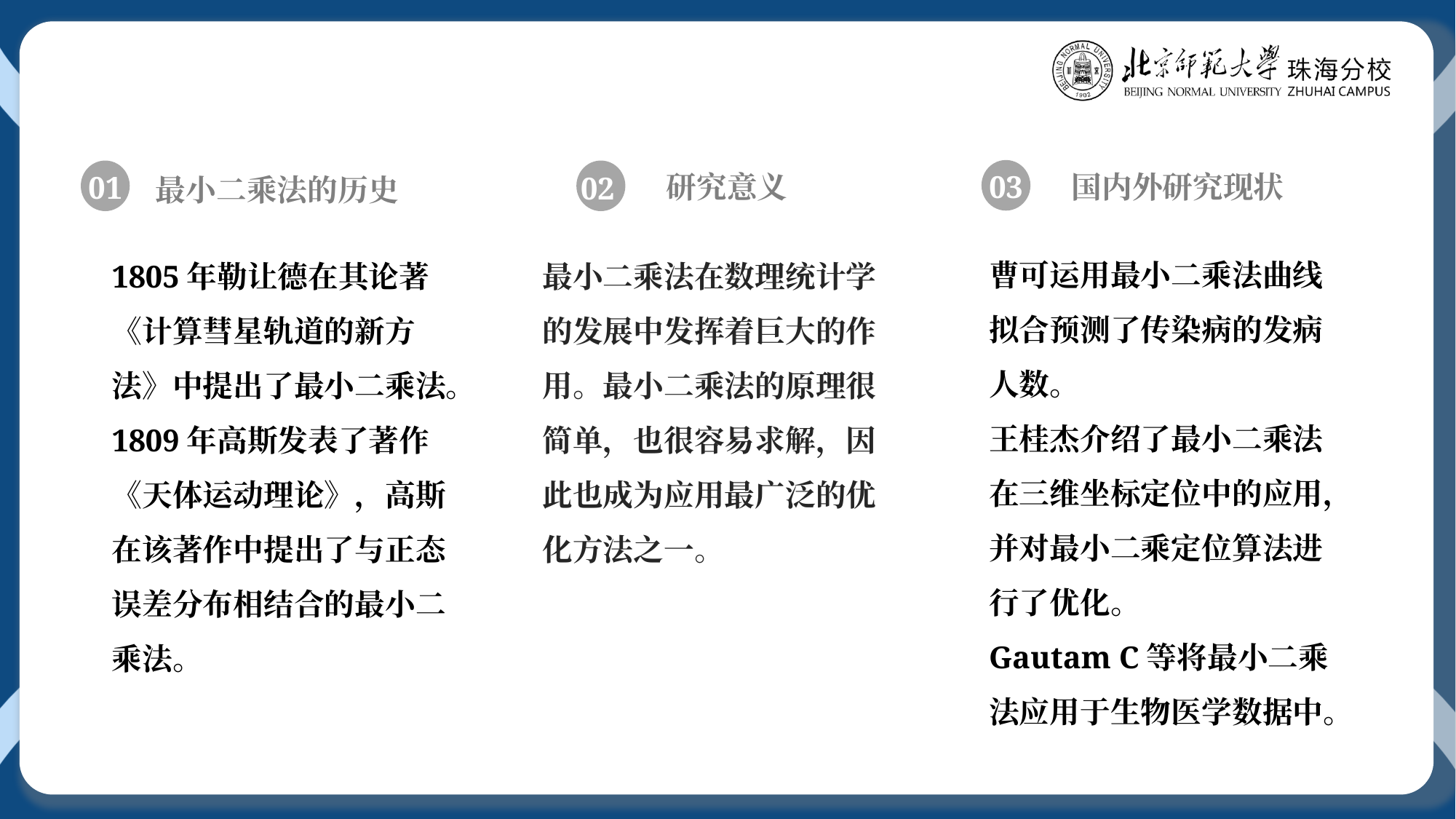

国内外研究现状
03

曹可运用最小二乘法曲线拟合预测了传染病的发病人数。
王桂杰介绍了最小二乘法在三维坐标定位中的应用，并对最小二乘定位算法进行了优化。
Gautam C等将最小二乘法应用于生物医学数据中。
研究意义
02

最小二乘法在数理统计学的发展中发挥着巨大的作用。最小二乘法的原理很简单，也很容易求解，因此也成为应用最广泛的优化方法之一。
01

最小二乘法的历史
1805年勒让德在其论著《计算彗星轨道的新方法》中提出了最小二乘法。1809年高斯发表了著作《天体运动理论》，高斯在该著作中提出了与正态误差分布相结合的最小二乘法。